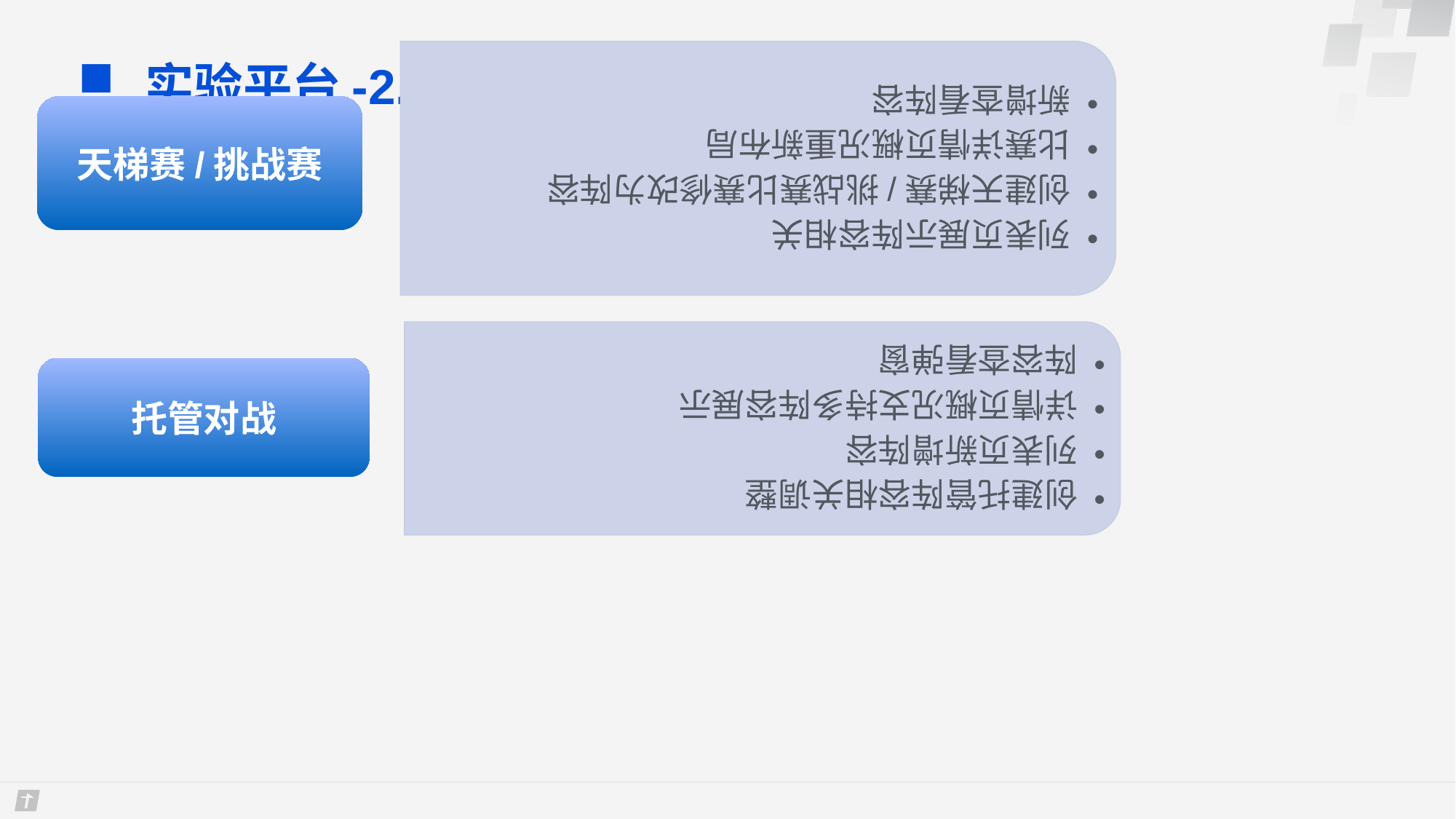

实验平台-2.6复赛
列表页展示阵容相关
创建天梯赛/挑战赛比赛修改为阵容
比赛详情页概况重新布局
新增查看阵容
天梯赛/挑战赛
创建托管阵容相关调整
列表页新增阵容
详情页概况支持多阵容展示
阵容查看弹窗
托管对战

6